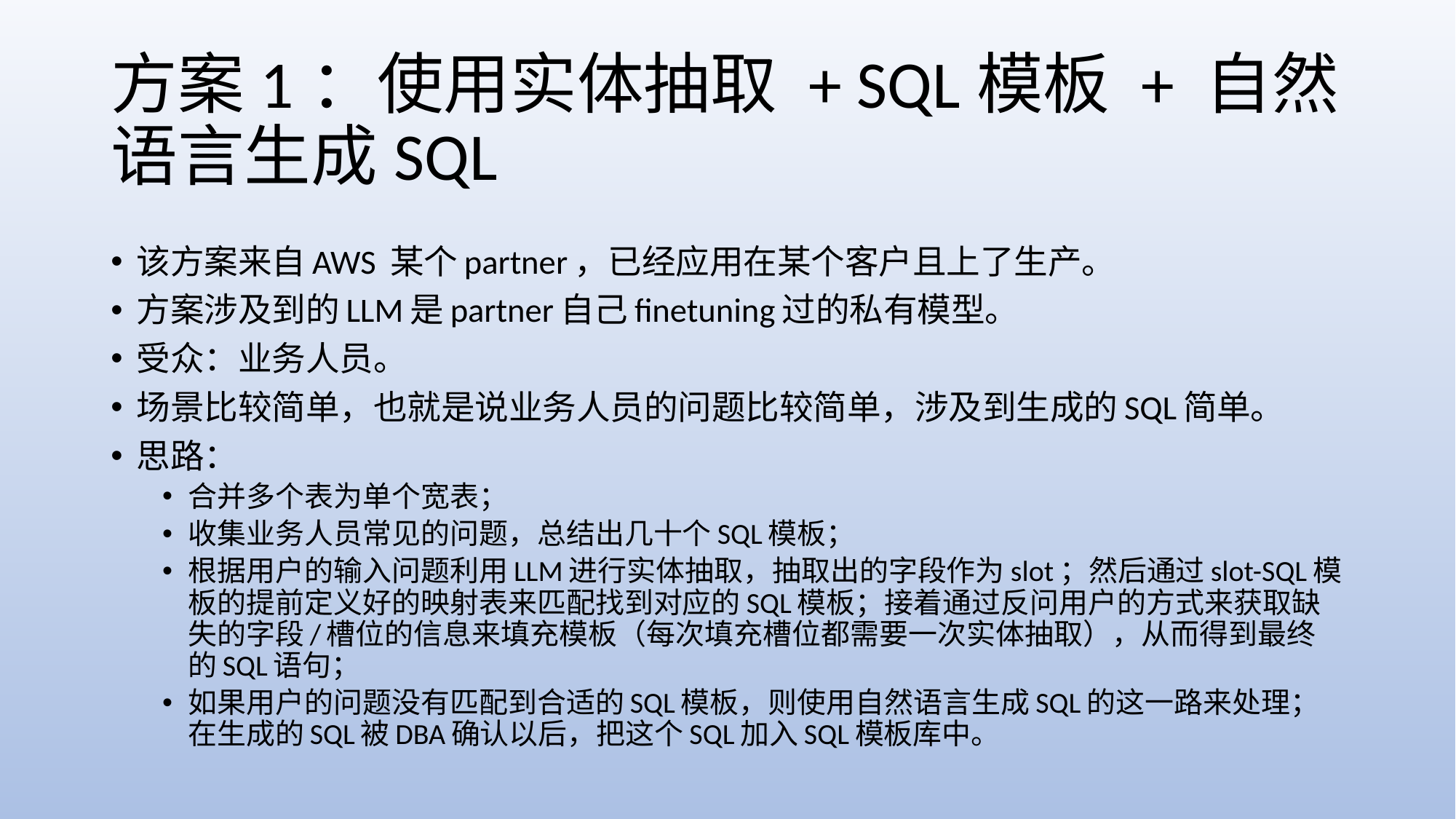

# 方案1：使用实体抽取 + SQL模板 + 自然语言生成SQL
该方案来自AWS 某个partner，已经应用在某个客户且上了生产。
方案涉及到的LLM是partner自己finetuning过的私有模型。
受众：业务人员。
场景比较简单，也就是说业务人员的问题比较简单，涉及到生成的SQL简单。
思路：
合并多个表为单个宽表；
收集业务人员常见的问题，总结出几十个SQL模板；
根据用户的输入问题利用LLM进行实体抽取，抽取出的字段作为slot；然后通过slot-SQL模板的提前定义好的映射表来匹配找到对应的SQL模板；接着通过反问用户的方式来获取缺失的字段/槽位的信息来填充模板（每次填充槽位都需要一次实体抽取），从而得到最终的SQL语句；
如果用户的问题没有匹配到合适的SQL模板，则使用自然语言生成SQL的这一路来处理；在生成的SQL被DBA确认以后，把这个SQL加入SQL模板库中。